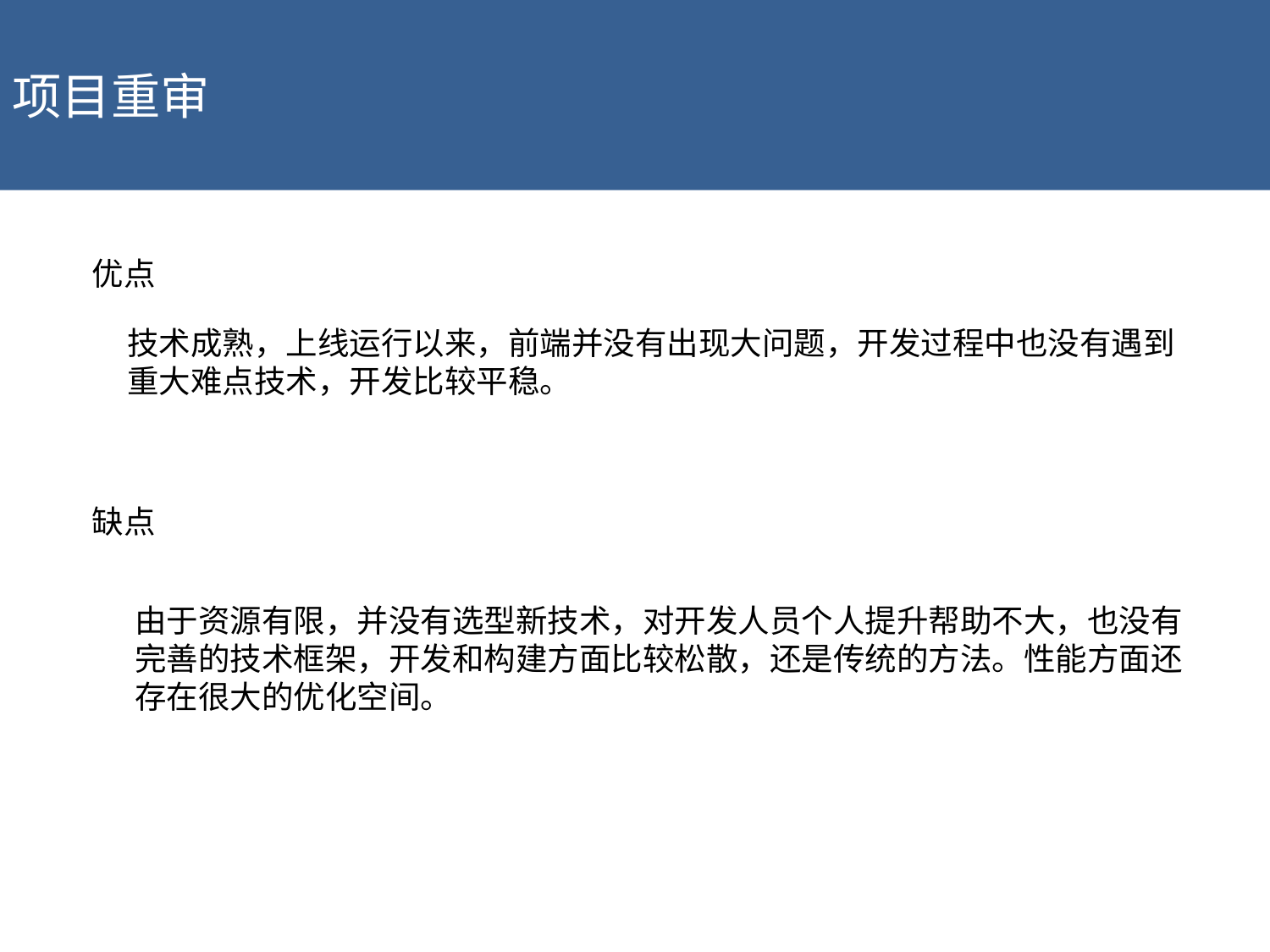

项目重审

优点
点击添加文本
技术成熟，上线运行以来，前端并没有出现大问题，开发过程中也没有遇到
重大难点技术，开发比较平稳。
点击添加文本
缺点
点击添加文本
由于资源有限，并没有选型新技术，对开发人员个人提升帮助不大，也没有
完善的技术框架，开发和构建方面比较松散，还是传统的方法。性能方面还
存在很大的优化空间。
点击添加文本